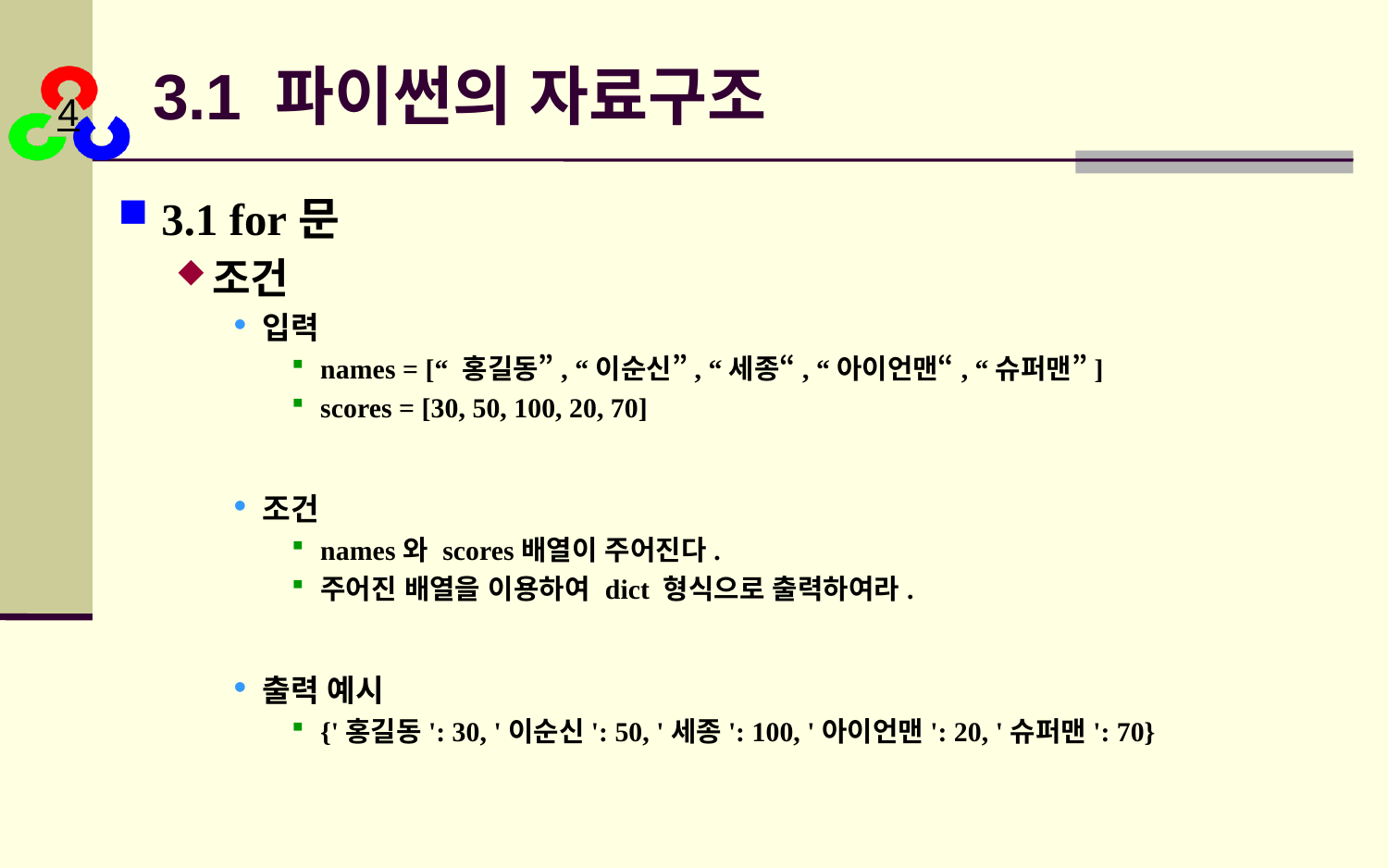

# 3.1 파이썬의 자료구조
3.1 for문
조건
입력
names = [“ 홍길동”, “이순신”, “세종“, “아이언맨“, “슈퍼맨”]
scores = [30, 50, 100, 20, 70]

조건
names와 scores배열이 주어진다.
주어진 배열을 이용하여 dict 형식으로 출력하여라.

출력 예시
{'홍길동': 30, '이순신': 50, '세종': 100, '아이언맨': 20, '슈퍼맨': 70}